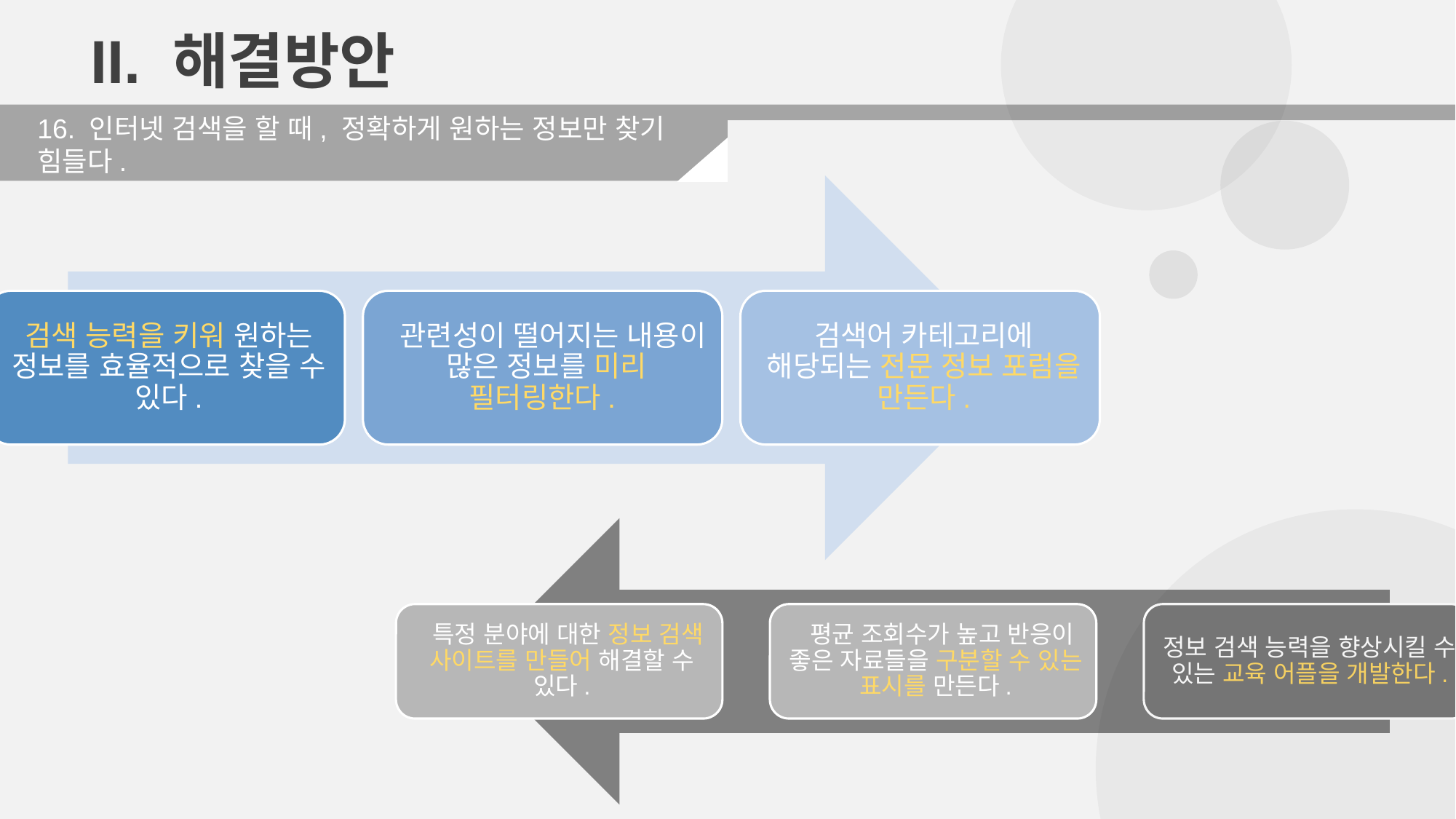

II. 해결방안

16. 인터넷 검색을 할 때, 정확하게 원하는 정보만 찾기 힘들다.

검색 능력을 키워 원하는 정보를 효율적으로 찾을 수 있다.
 관련성이 떨어지는 내용이 많은 정보를 미리 필터링한다.
검색어 카테고리에 해당되는 전문 정보 포럼을 만든다.

정보 검색 능력을 향상시킬 수 있는 교육 어플을 개발한다.
 평균 조회수가 높고 반응이 좋은 자료들을 구분할 수 있는 표시를 만든다.
 특정 분야에 대한 정보 검색 사이트를 만들어 해결할 수 있다.